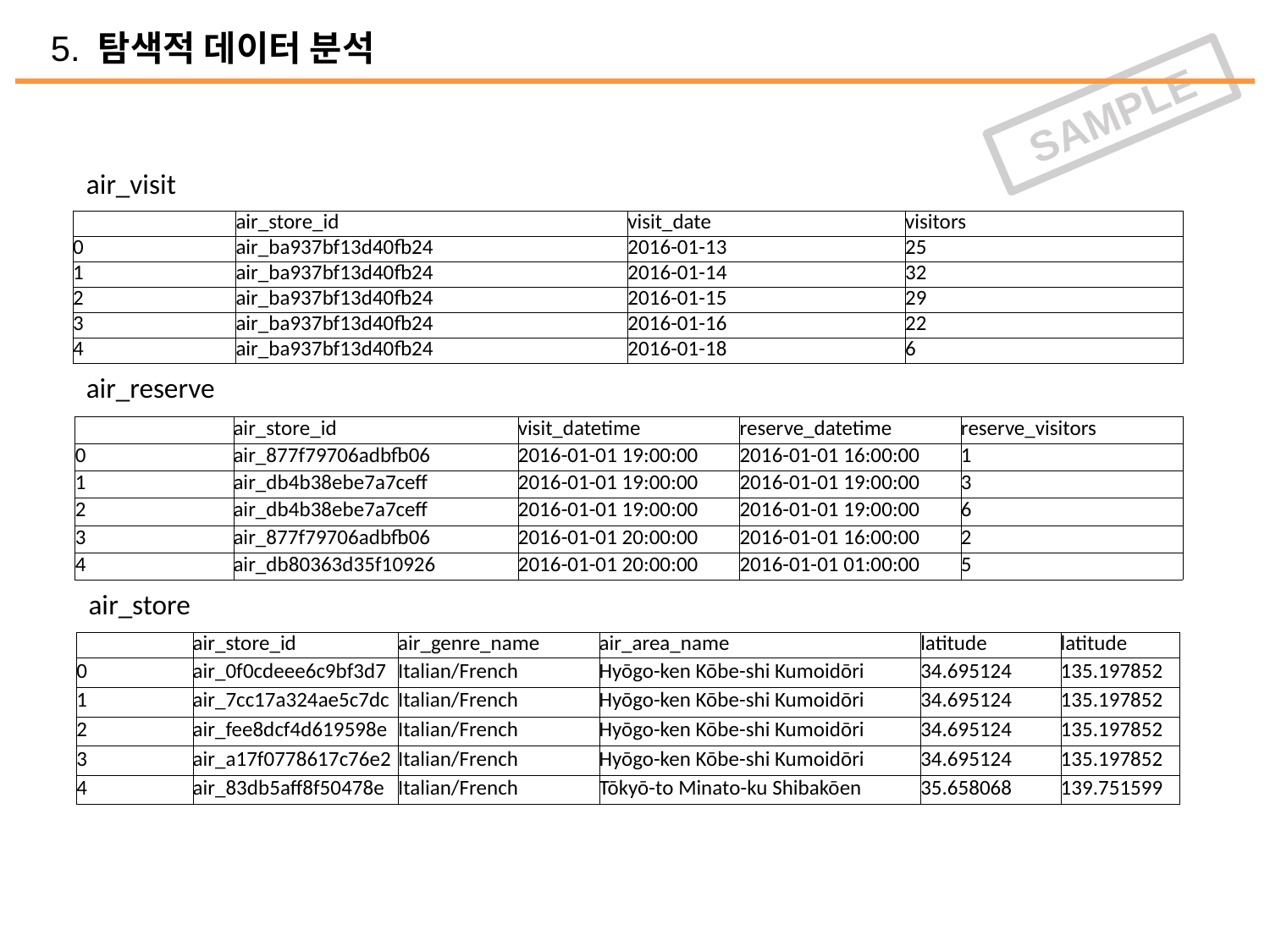

5. 탐색적 데이터 분석

SAMPLE
air_visit
|  | air\_store\_id | visit\_date | visitors |
| --- | --- | --- | --- |
| 0 | air\_ba937bf13d40fb24 | 2016-01-13 | 25 |
| 1 | air\_ba937bf13d40fb24 | 2016-01-14 | 32 |
| 2 | air\_ba937bf13d40fb24 | 2016-01-15 | 29 |
| 3 | air\_ba937bf13d40fb24 | 2016-01-16 | 22 |
| 4 | air\_ba937bf13d40fb24 | 2016-01-18 | 6 |
air_reserve
|  | air\_store\_id | visit\_datetime | reserve\_datetime | reserve\_visitors |
| --- | --- | --- | --- | --- |
| 0 | air\_877f79706adbfb06 | 2016-01-01 19:00:00 | 2016-01-01 16:00:00 | 1 |
| 1 | air\_db4b38ebe7a7ceff | 2016-01-01 19:00:00 | 2016-01-01 19:00:00 | 3 |
| 2 | air\_db4b38ebe7a7ceff | 2016-01-01 19:00:00 | 2016-01-01 19:00:00 | 6 |
| 3 | air\_877f79706adbfb06 | 2016-01-01 20:00:00 | 2016-01-01 16:00:00 | 2 |
| 4 | air\_db80363d35f10926 | 2016-01-01 20:00:00 | 2016-01-01 01:00:00 | 5 |
air_store
|  | air\_store\_id | air\_genre\_name | air\_area\_name | latitude | latitude |
| --- | --- | --- | --- | --- | --- |
| 0 | air\_0f0cdeee6c9bf3d7 | Italian/French | Hyōgo-ken Kōbe-shi Kumoidōri | 34.695124 | 135.197852 |
| 1 | air\_7cc17a324ae5c7dc | Italian/French | Hyōgo-ken Kōbe-shi Kumoidōri | 34.695124 | 135.197852 |
| 2 | air\_fee8dcf4d619598e | Italian/French | Hyōgo-ken Kōbe-shi Kumoidōri | 34.695124 | 135.197852 |
| 3 | air\_a17f0778617c76e2 | Italian/French | Hyōgo-ken Kōbe-shi Kumoidōri | 34.695124 | 135.197852 |
| 4 | air\_83db5aff8f50478e | Italian/French | Tōkyō-to Minato-ku Shibakōen | 35.658068 | 139.751599 |